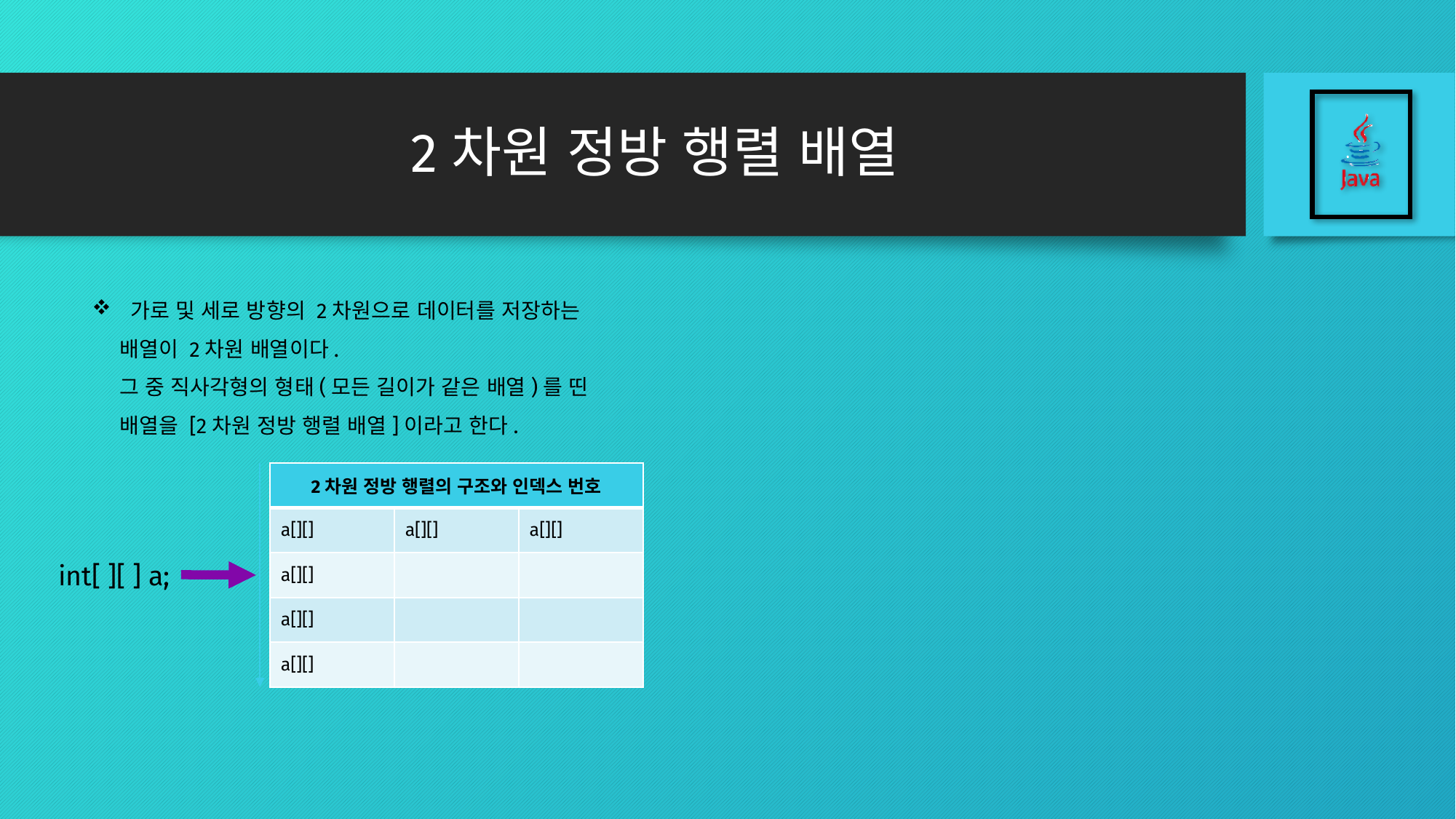

# 2차원 정방 행렬 배열
 가로 및 세로 방향의 2차원으로 데이터를 저장하는 배열이 2차원 배열이다.
그 중 직사각형의 형태(모든 길이가 같은 배열)를 띤 배열을 [2차원 정방 행렬 배열]이라고 한다.
| 2차원 정방 행렬의 구조와 인덱스 번호 |  |  |
| --- | --- | --- |
| a[][] | a[][] | a[][] |
| a[][] |  |  |
| a[][] |  |  |
| a[][] |  |  |
int[ ][ ] a;